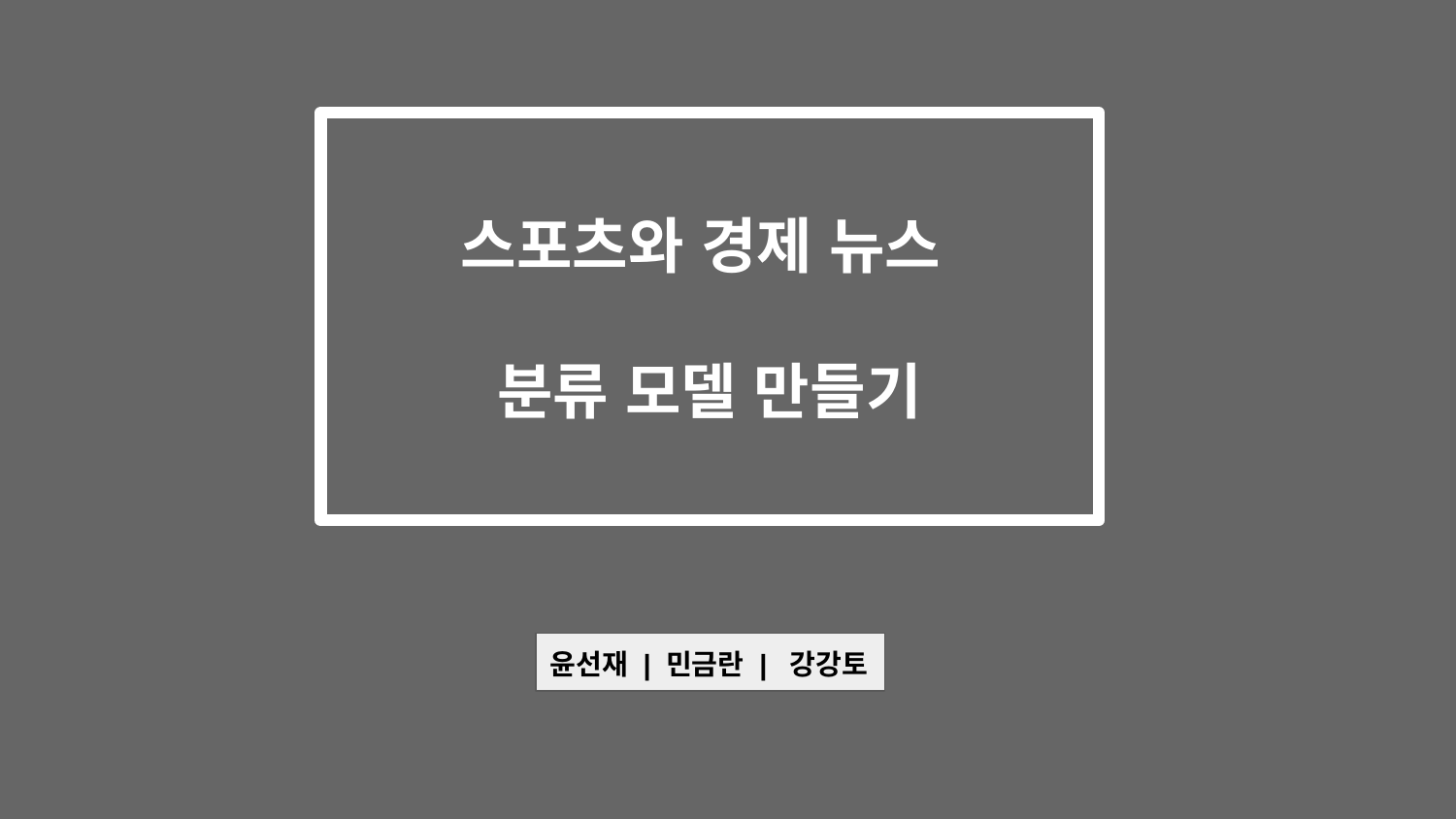

스포츠와 경제 뉴스

분류 모델 만들기
윤선재 | 민금란 |  강강토